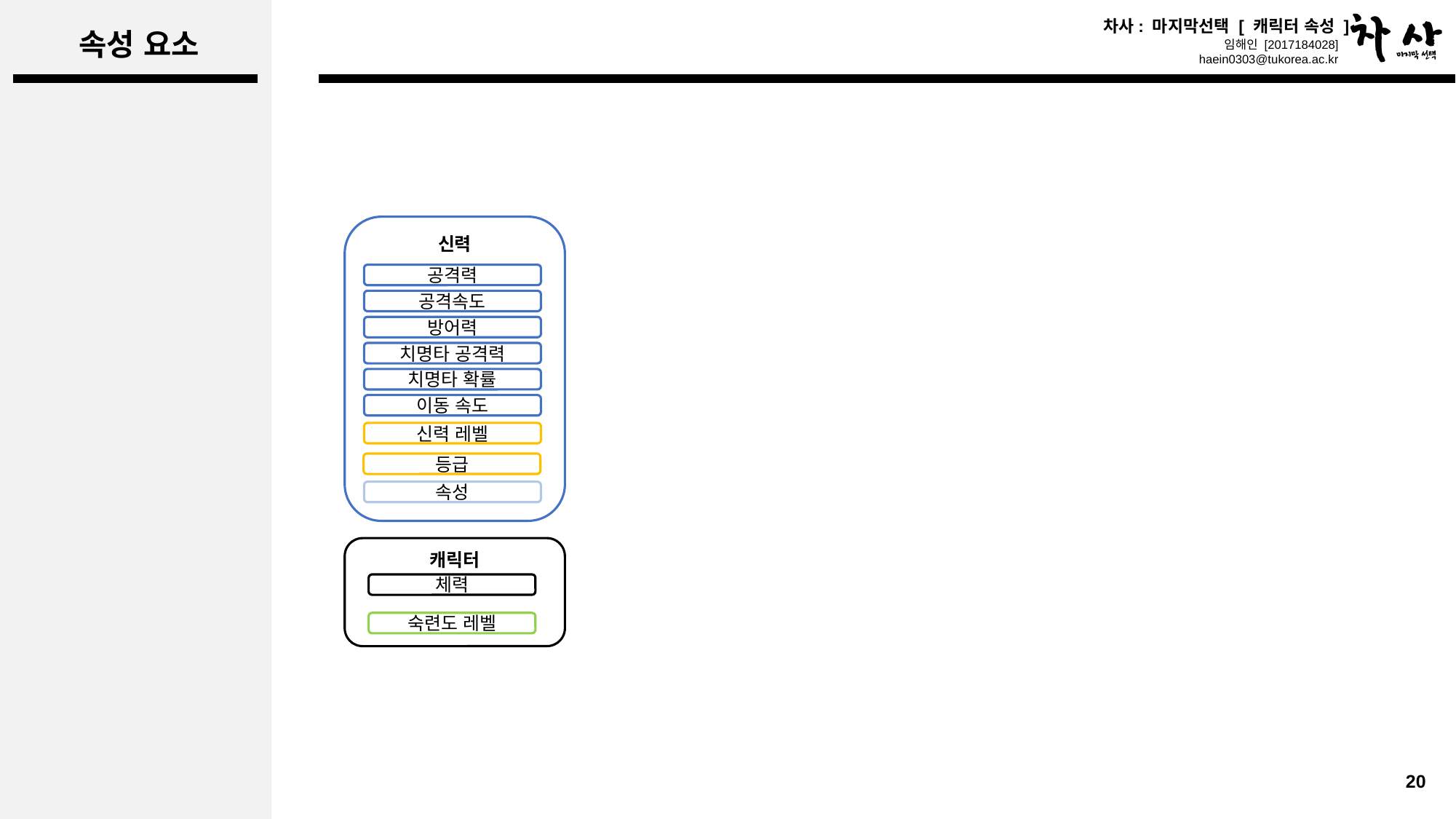

# 속성 요소

신력
공격력
공격속도
방어력
치명타 공격력
치명타 확률
이동 속도
신력 레벨
등급
속성
캐릭터
체력
숙련도 레벨
20